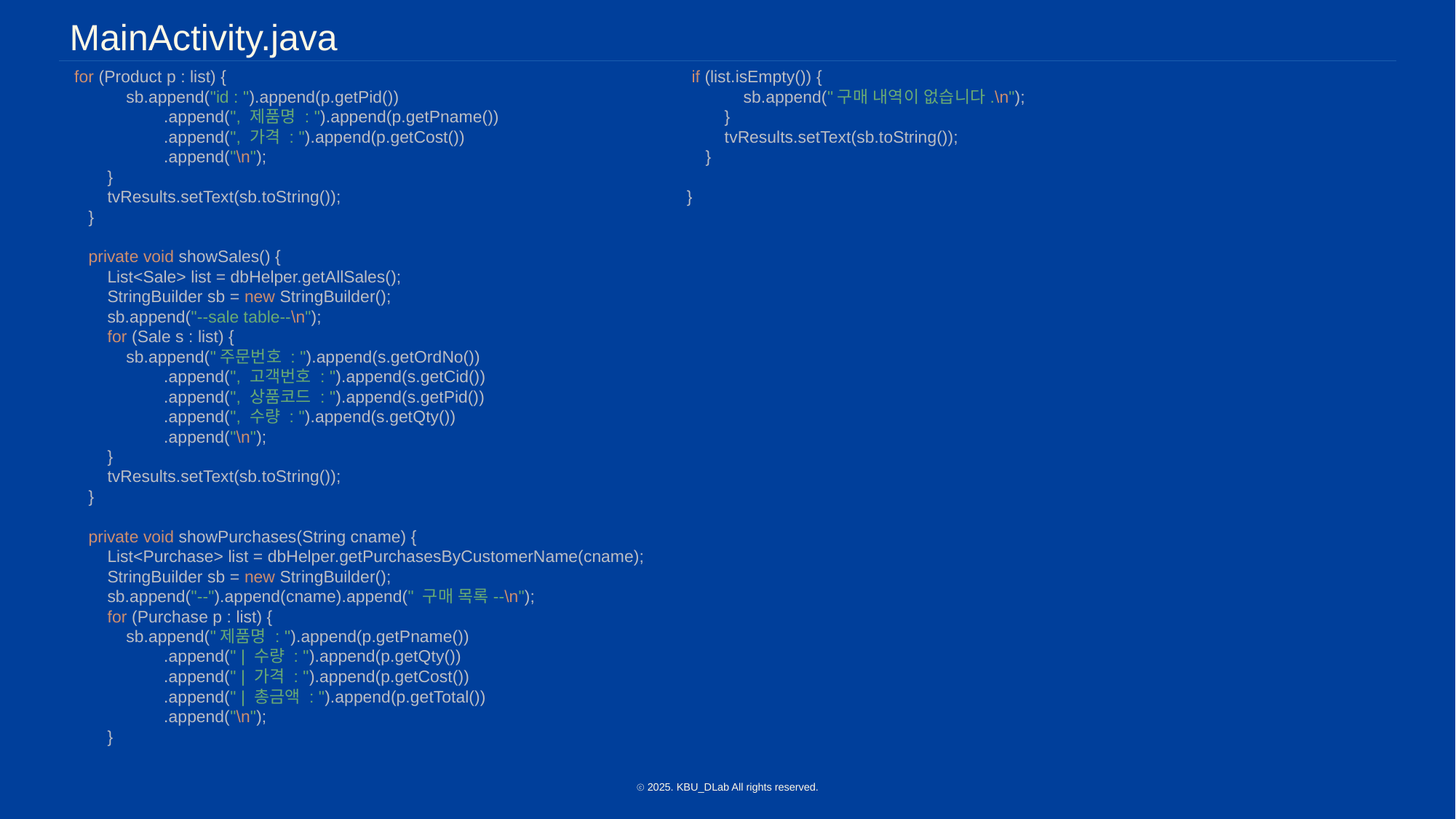

MainActivity.java
 for (Product p : list) {
            sb.append("id : ").append(p.getPid())
                    .append(", 제품명 : ").append(p.getPname())
                    .append(", 가격 : ").append(p.getCost())
                    .append("\n");
        }
        tvResults.setText(sb.toString());
    }
    private void showSales() {
        List<Sale> list = dbHelper.getAllSales();
        StringBuilder sb = new StringBuilder();
        sb.append("--sale table--\n");
        for (Sale s : list) {
            sb.append("주문번호 : ").append(s.getOrdNo())
                    .append(", 고객번호 : ").append(s.getCid())
                    .append(", 상품코드 : ").append(s.getPid())
                    .append(", 수량 : ").append(s.getQty())
                    .append("\n");
        }
        tvResults.setText(sb.toString());
    }
    private void showPurchases(String cname) {
        List<Purchase> list = dbHelper.getPurchasesByCustomerName(cname);
        StringBuilder sb = new StringBuilder();
        sb.append("--").append(cname).append(" 구매 목록--\n");
        for (Purchase p : list) {
            sb.append("제품명 : ").append(p.getPname())
                    .append(" | 수량 : ").append(p.getQty())
                    .append(" | 가격 : ").append(p.getCost())
                    .append(" | 총금액 : ").append(p.getTotal())
                    .append("\n");
        }
 if (list.isEmpty()) {
            sb.append("구매 내역이 없습니다.\n");
        }
        tvResults.setText(sb.toString());
    }
}